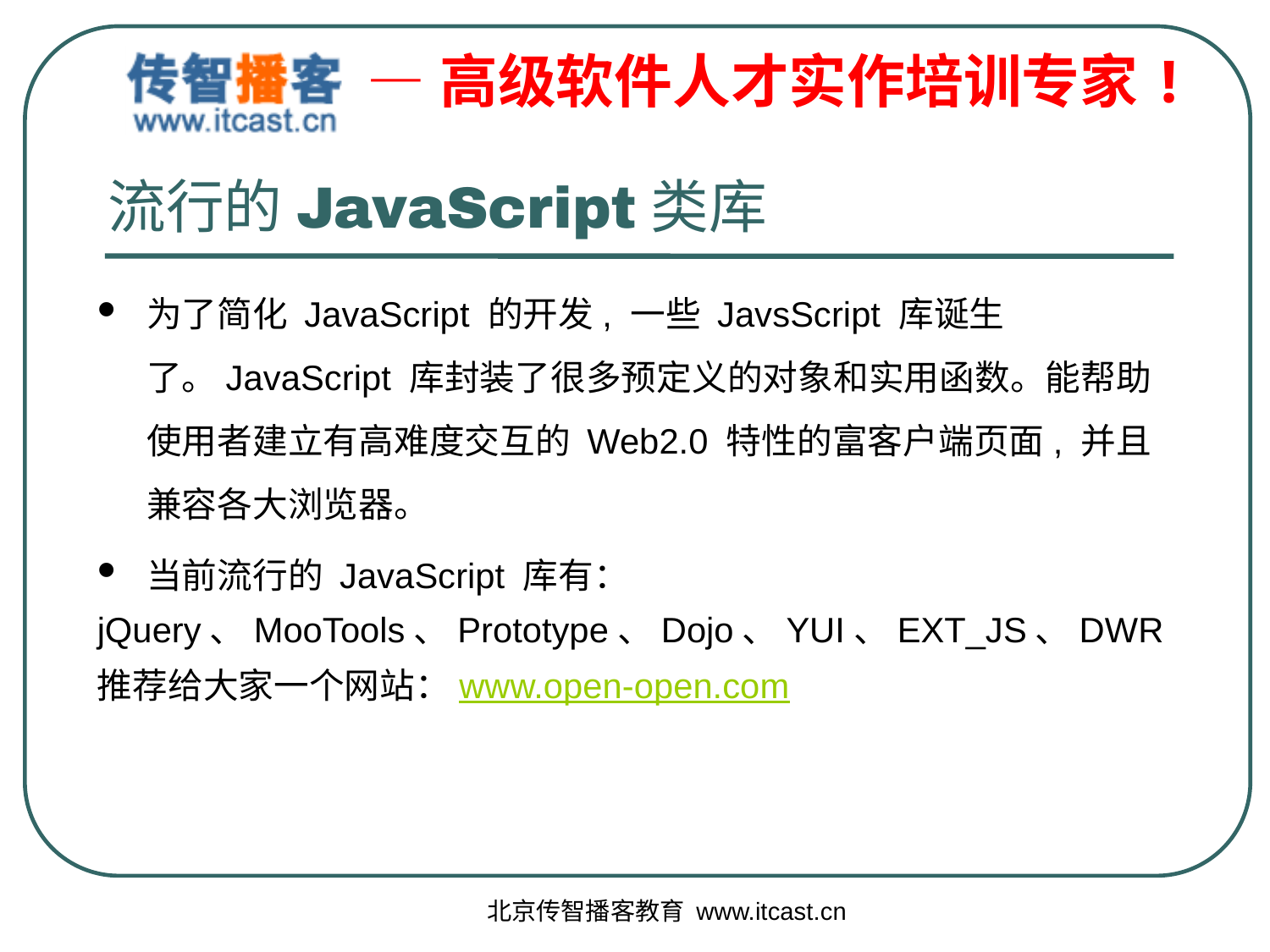

流行的JavaScript类库
为了简化 JavaScript 的开发, 一些 JavsScript 库诞生了。JavaScript 库封装了很多预定义的对象和实用函数。能帮助使用者建立有高难度交互的 Web2.0 特性的富客户端页面, 并且兼容各大浏览器。
当前流行的 JavaScript 库有：
jQuery、MooTools、Prototype、Dojo、YUI、EXT_JS、DWR
推荐给大家一个网站：www.open-open.com
北京传智播客教育 www.itcast.cn